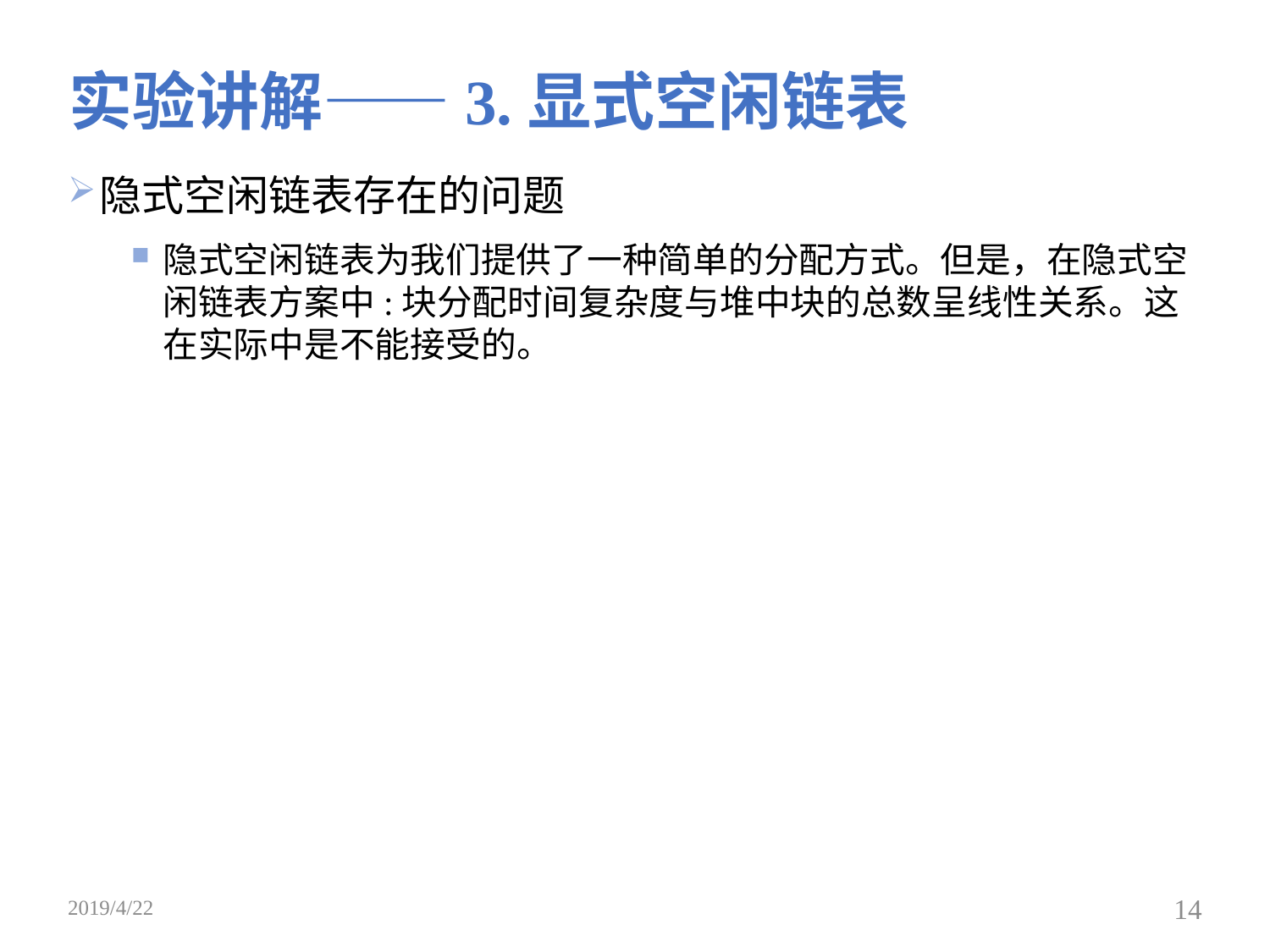

# 实验讲解——3.显式空闲链表
隐式空闲链表存在的问题
隐式空闲链表为我们提供了一种简单的分配方式。但是，在隐式空闲链表方案中:块分配时间复杂度与堆中块的总数呈线性关系。这在实际中是不能接受的。
2019/4/22
14